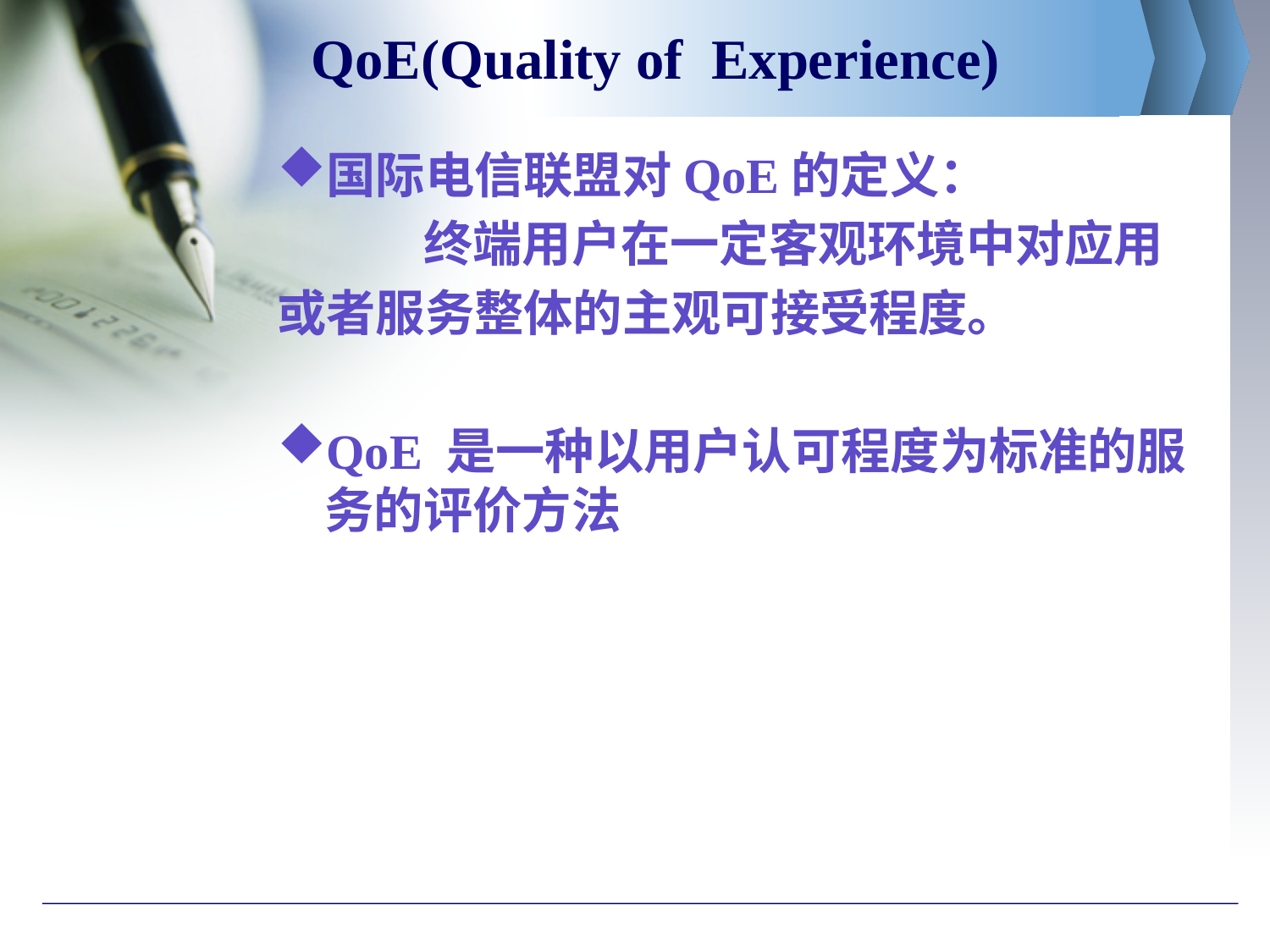

# QoE(Quality of  Experience)
国际电信联盟对QoE的定义：
            终端用户在一定客观环境中对应用
或者服务整体的主观可接受程度。

QoE 是一种以用户认可程度为标准的服务的评价方法